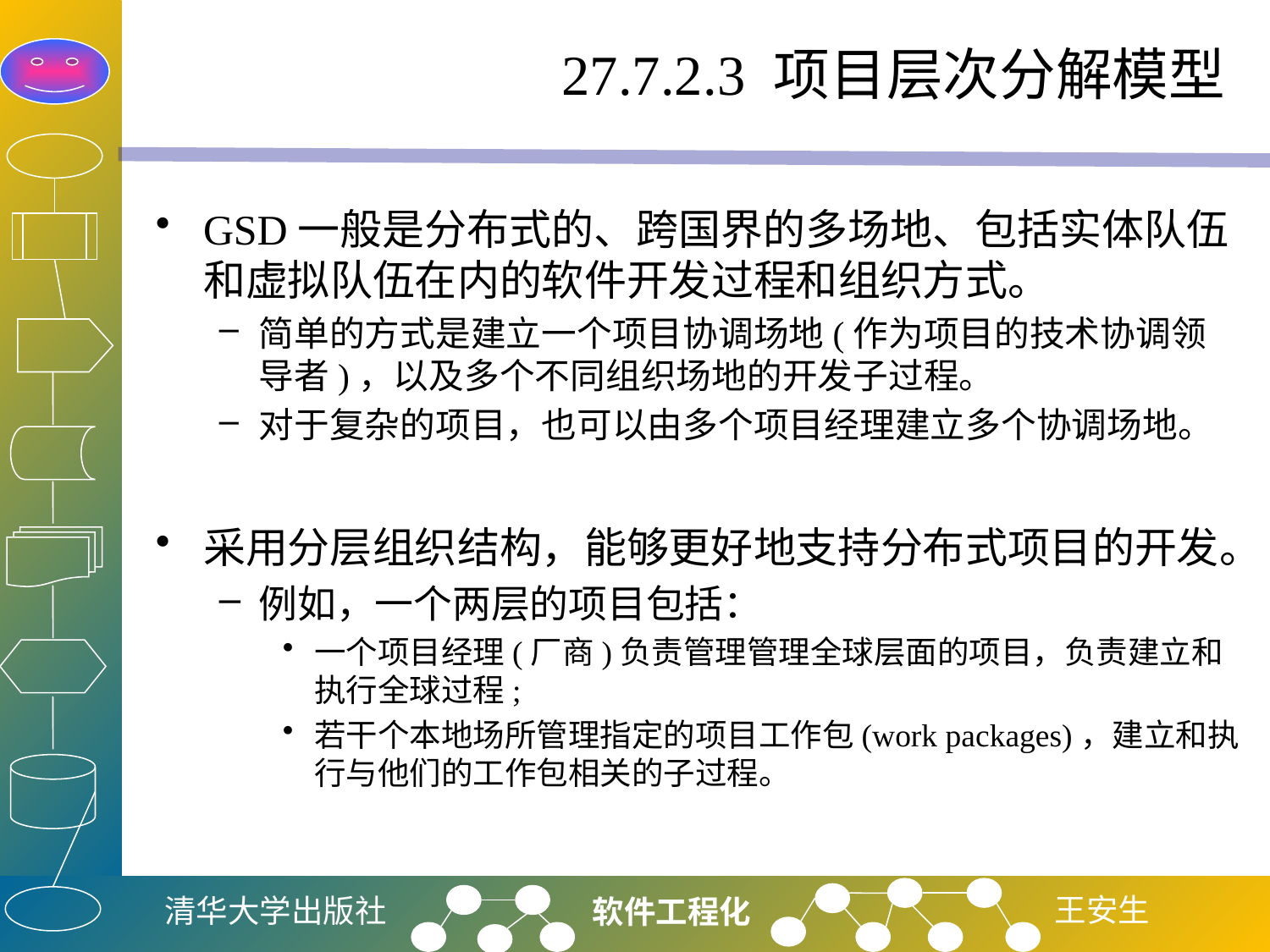

# 27.7.2.3 项目层次分解模型
GSD一般是分布式的、跨国界的多场地、包括实体队伍和虚拟队伍在内的软件开发过程和组织方式。
简单的方式是建立一个项目协调场地(作为项目的技术协调领导者)，以及多个不同组织场地的开发子过程。
对于复杂的项目，也可以由多个项目经理建立多个协调场地。

采用分层组织结构，能够更好地支持分布式项目的开发。
例如，一个两层的项目包括：
一个项目经理(厂商)负责管理管理全球层面的项目，负责建立和执行全球过程;
若干个本地场所管理指定的项目工作包(work packages)，建立和执行与他们的工作包相关的子过程。